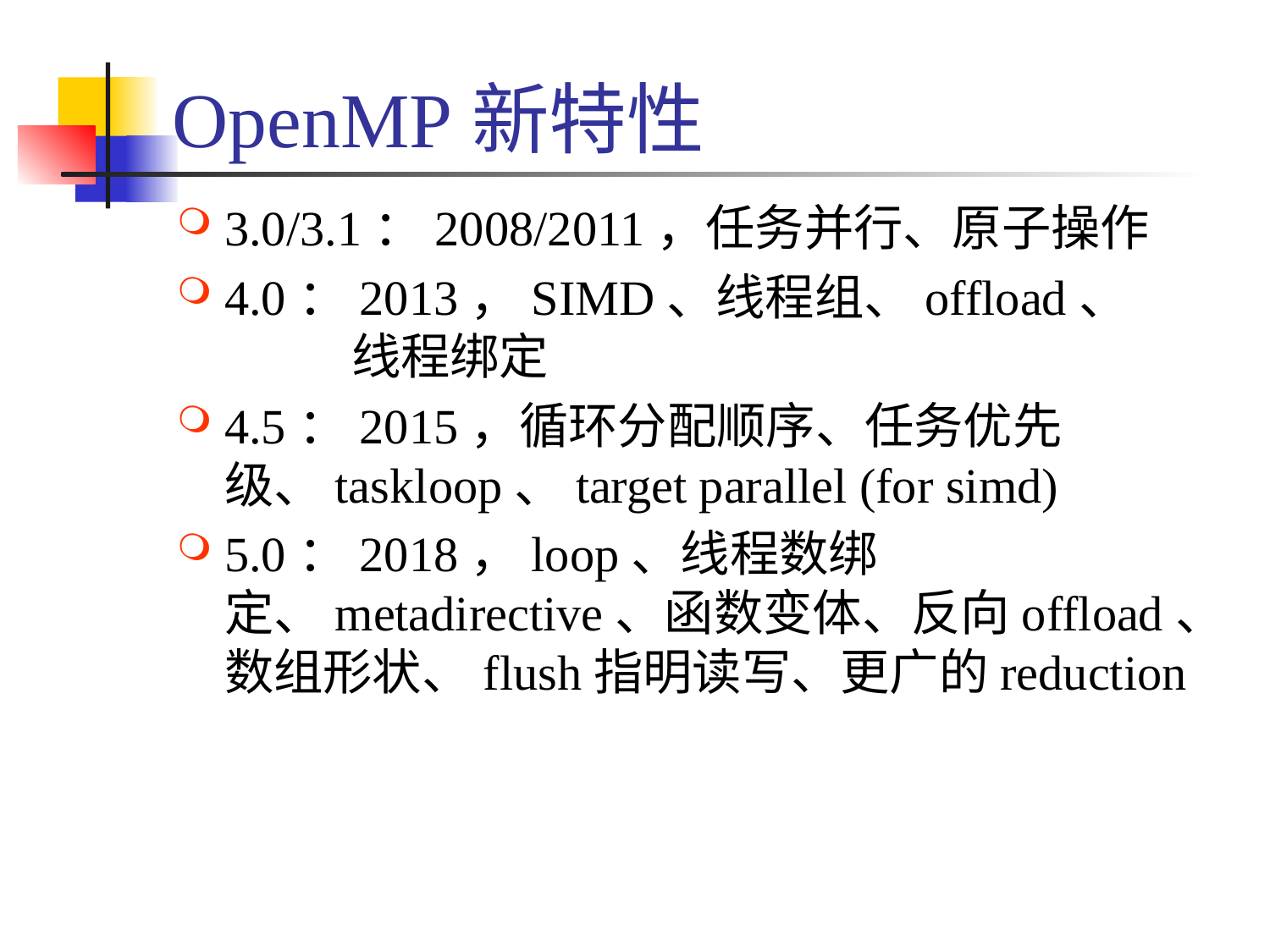

# OpenMP新特性
3.0/3.1：2008/2011，任务并行、原子操作
4.0：2013，SIMD、线程组、offload、
	线程绑定
4.5：2015，循环分配顺序、任务优先级、taskloop、target parallel (for simd)
5.0：2018，loop、线程数绑定、metadirective、函数变体、反向offload、数组形状、flush指明读写、更广的reduction